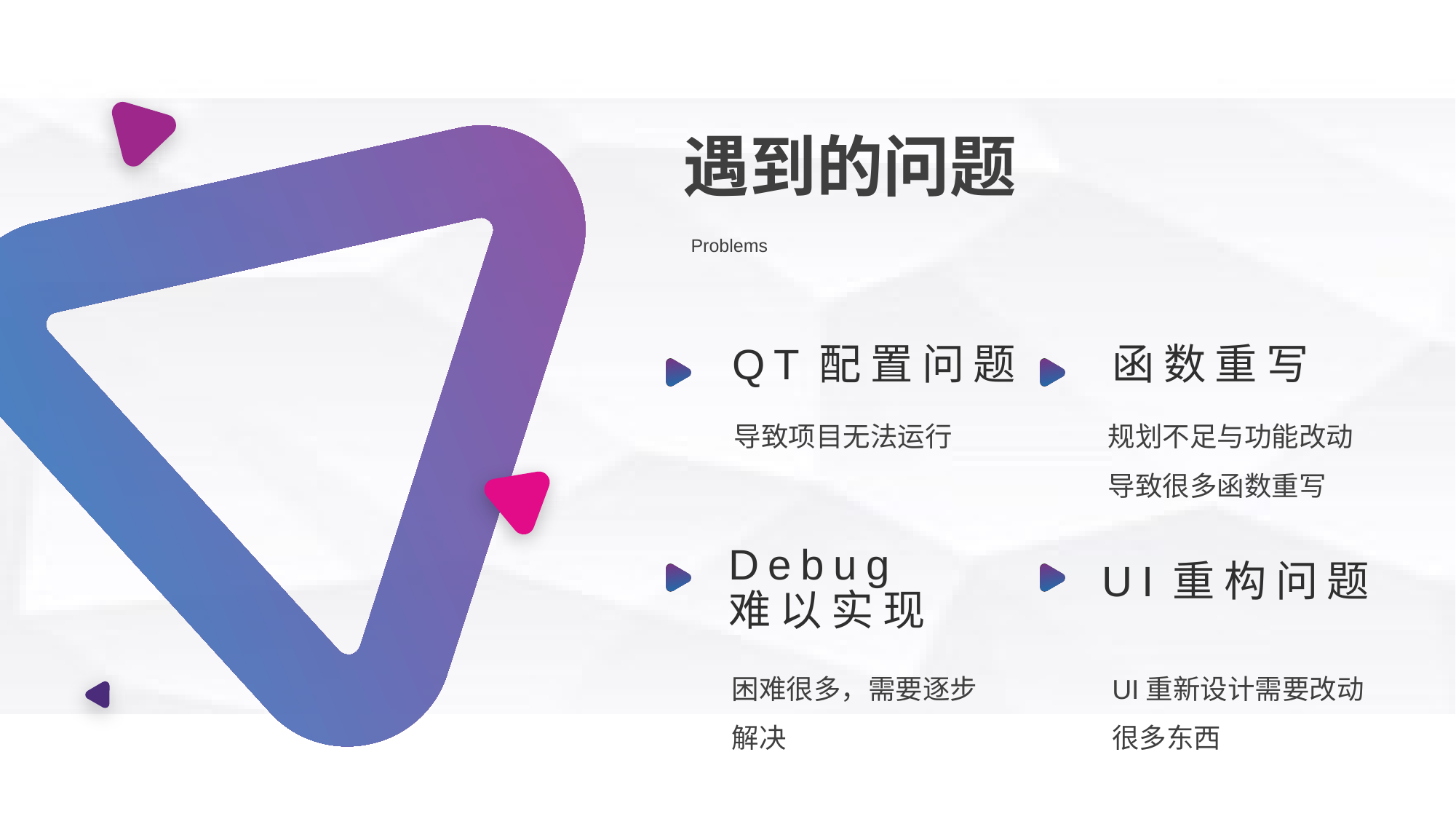

遇到的问题
Problems
QT配置问题
函数重写

导致项目无法运行
规划不足与功能改动导致很多函数重写

Debug难以实现
UI重构问题

困难很多，需要逐步解决
UI重新设计需要改动很多东西